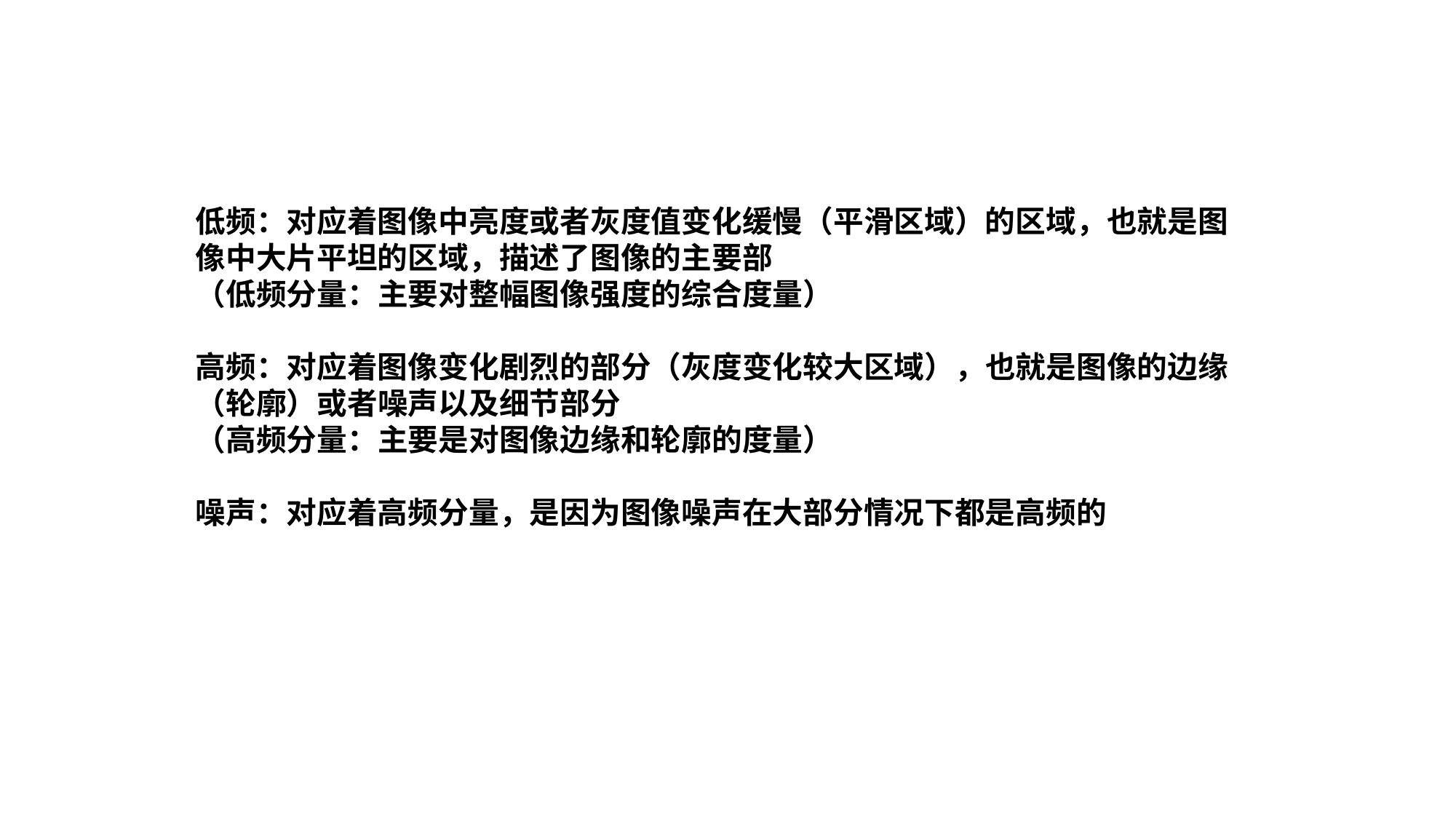

低频：对应着图像中亮度或者灰度值变化缓慢（平滑区域）的区域，也就是图像中大片平坦的区域，描述了图像的主要部
（低频分量：主要对整幅图像强度的综合度量）

高频：对应着图像变化剧烈的部分（灰度变化较大区域），也就是图像的边缘（轮廓）或者噪声以及细节部分
（高频分量：主要是对图像边缘和轮廓的度量）

噪声：对应着高频分量，是因为图像噪声在大部分情况下都是高频的